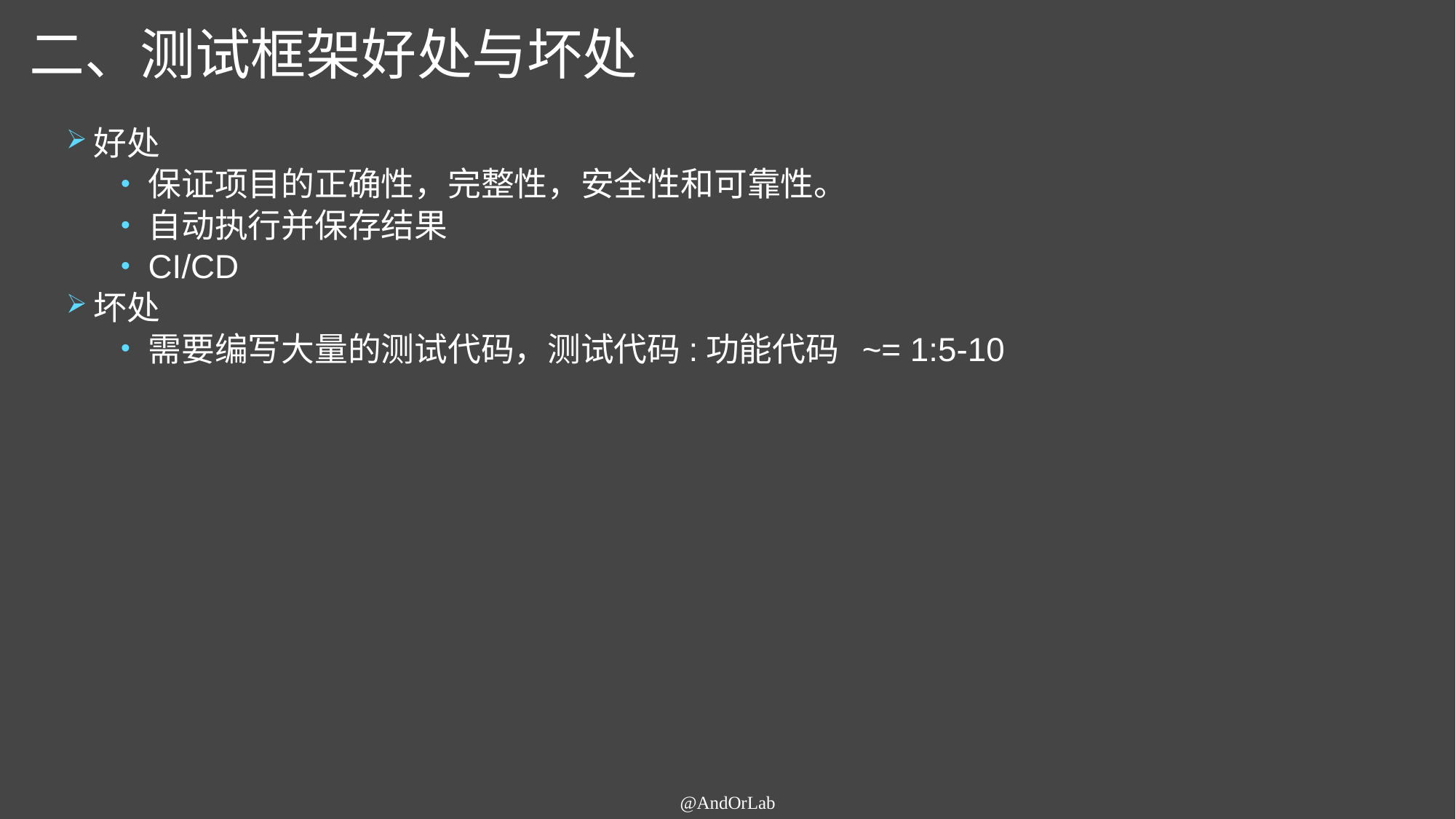

# 二、测试框架好处与坏处
好处
保证项目的正确性，完整性，安全性和可靠性。
自动执行并保存结果
CI/CD
坏处
需要编写大量的测试代码，测试代码:功能代码  ~= 1:5-10
@AndOrLab